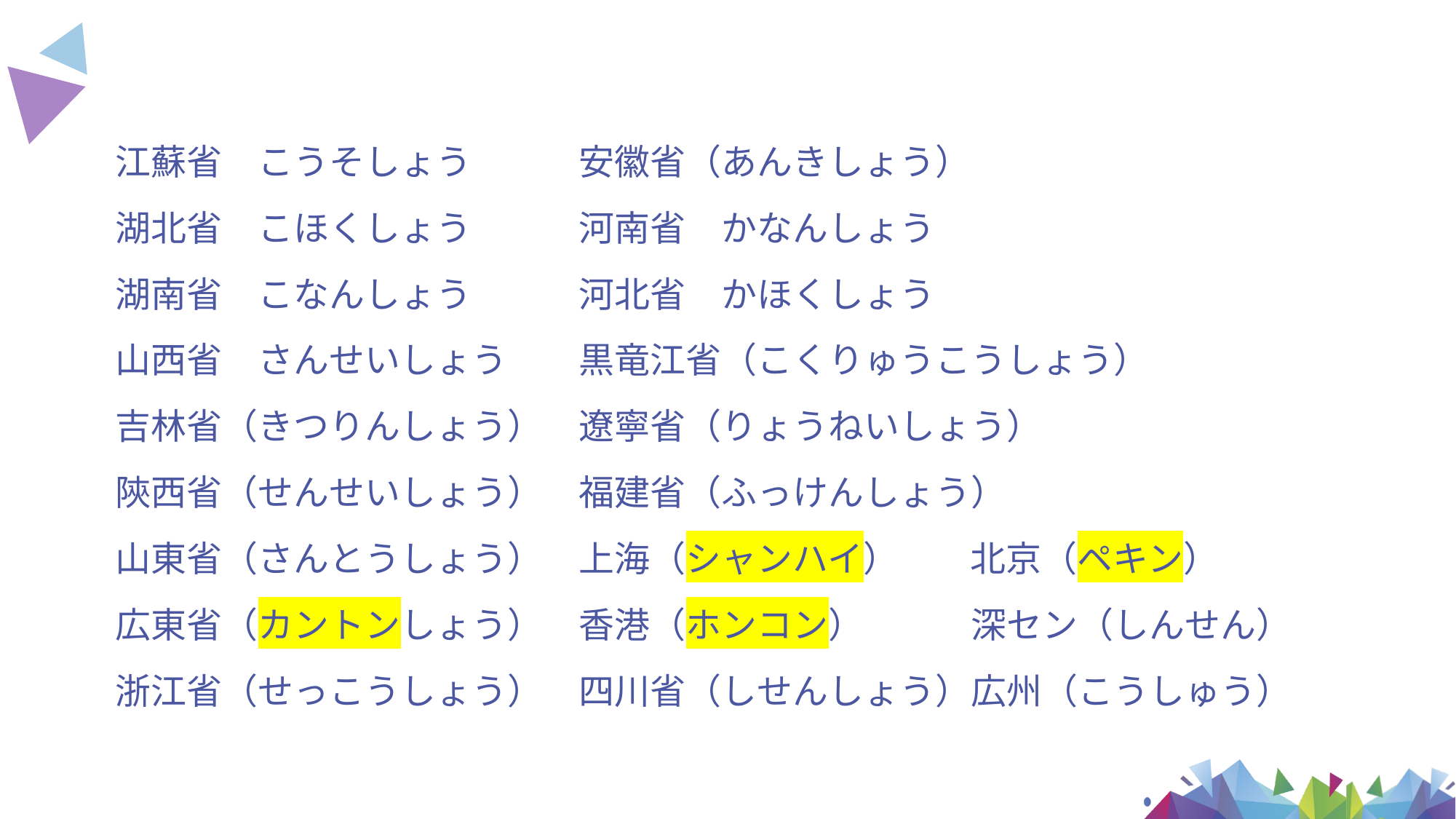

江蘇省　こうそしょう　　　安徽省（あんきしょう）
湖北省　こほくしょう　　　河南省　かなんしょう
湖南省　こなんしょう　　　河北省　かほくしょう
山西省　さんせいしょう　　黒竜江省（こくりゅうこうしょう）
吉林省（きつりんしょう）　遼寧省（りょうねいしょう）
陝西省（せんせいしょう）　福建省（ふっけんしょう）
山東省（さんとうしょう）　上海（シャンハイ）　　北京（ペキン）
広東省（カントンしょう）　香港（ホンコン）　　　深セン（しんせん）
浙江省（せっこうしょう）　四川省（しせんしょう）広州（こうしゅう）